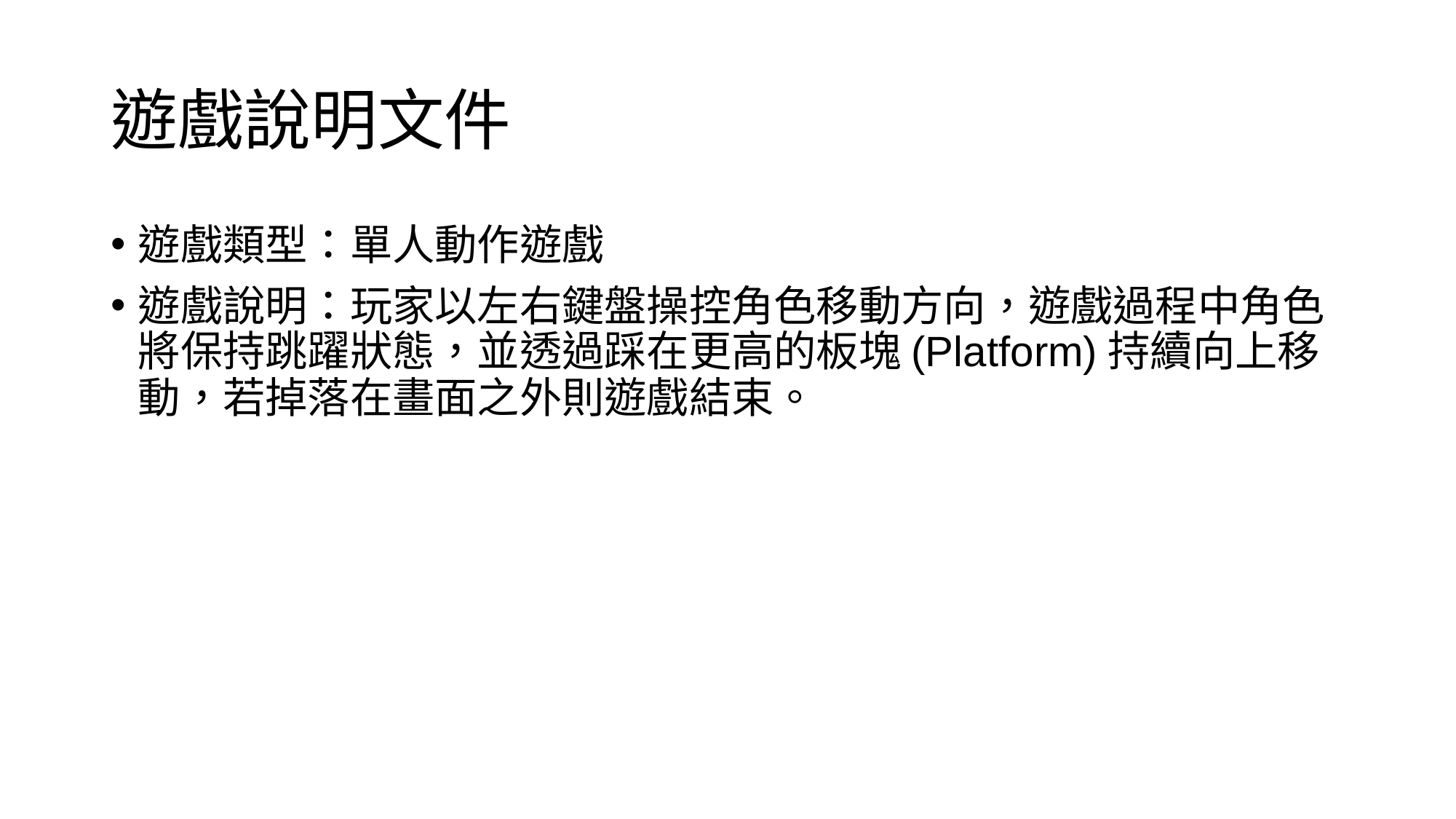

# 遊戲說明文件
遊戲類型：單人動作遊戲
遊戲說明：玩家以左右鍵盤操控角色移動方向，遊戲過程中角色將保持跳躍狀態，並透過踩在更高的板塊(Platform)持續向上移動，若掉落在畫面之外則遊戲結束。